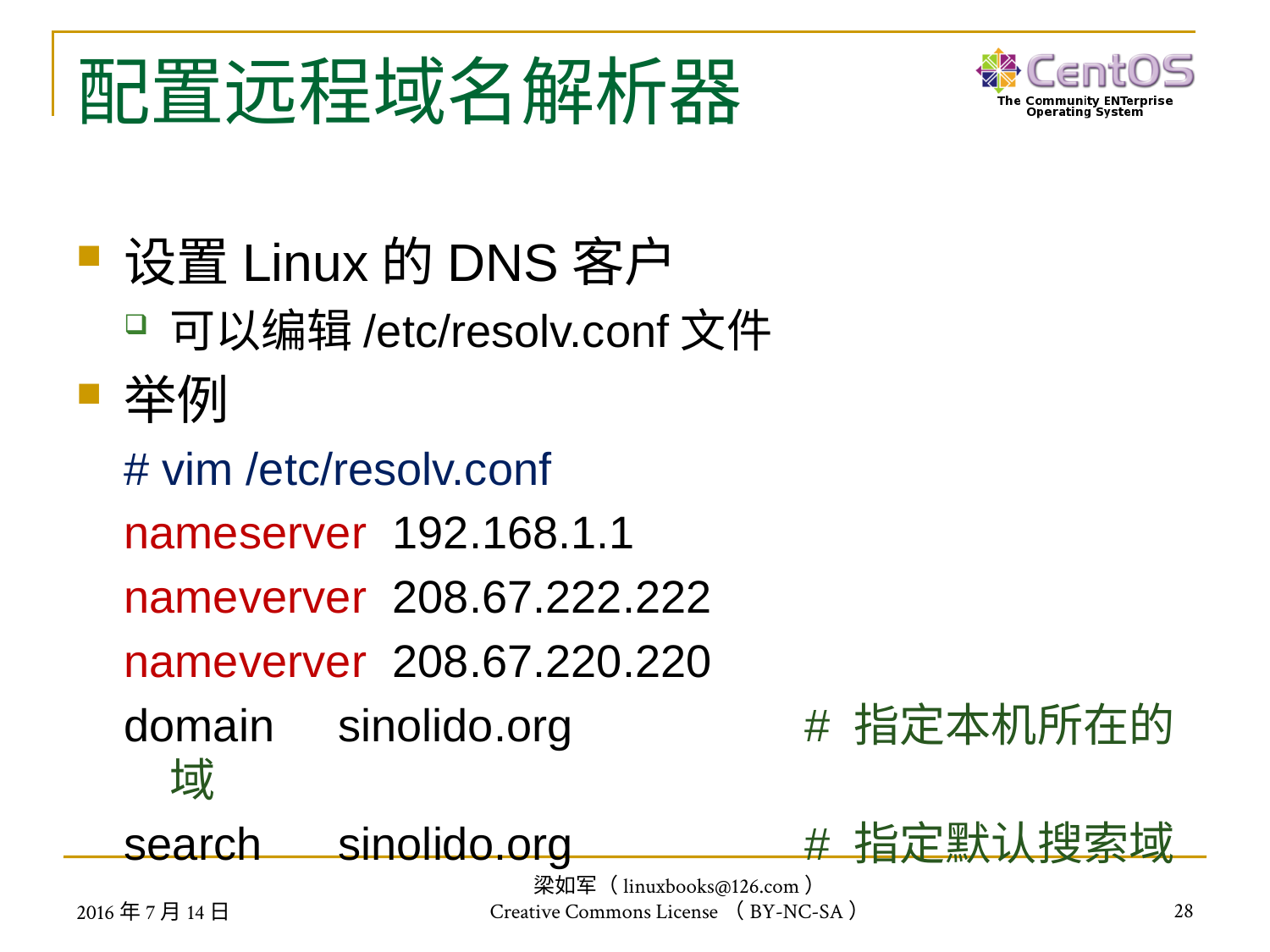

# 配置远程域名解析器
设置Linux的DNS客户
可以编辑/etc/resolv.conf文件
举例
# vim /etc/resolv.conf
nameserver  192.168.1.1
nameverver  208.67.222.222
nameverver  208.67.220.220
domain     sinolido.org		# 指定本机所在的域
search      sinolido.org		# 指定默认搜索域
梁如军（linuxbooks@126.com）
Creative Commons License（BY-NC-SA）
2016年7月14日
28